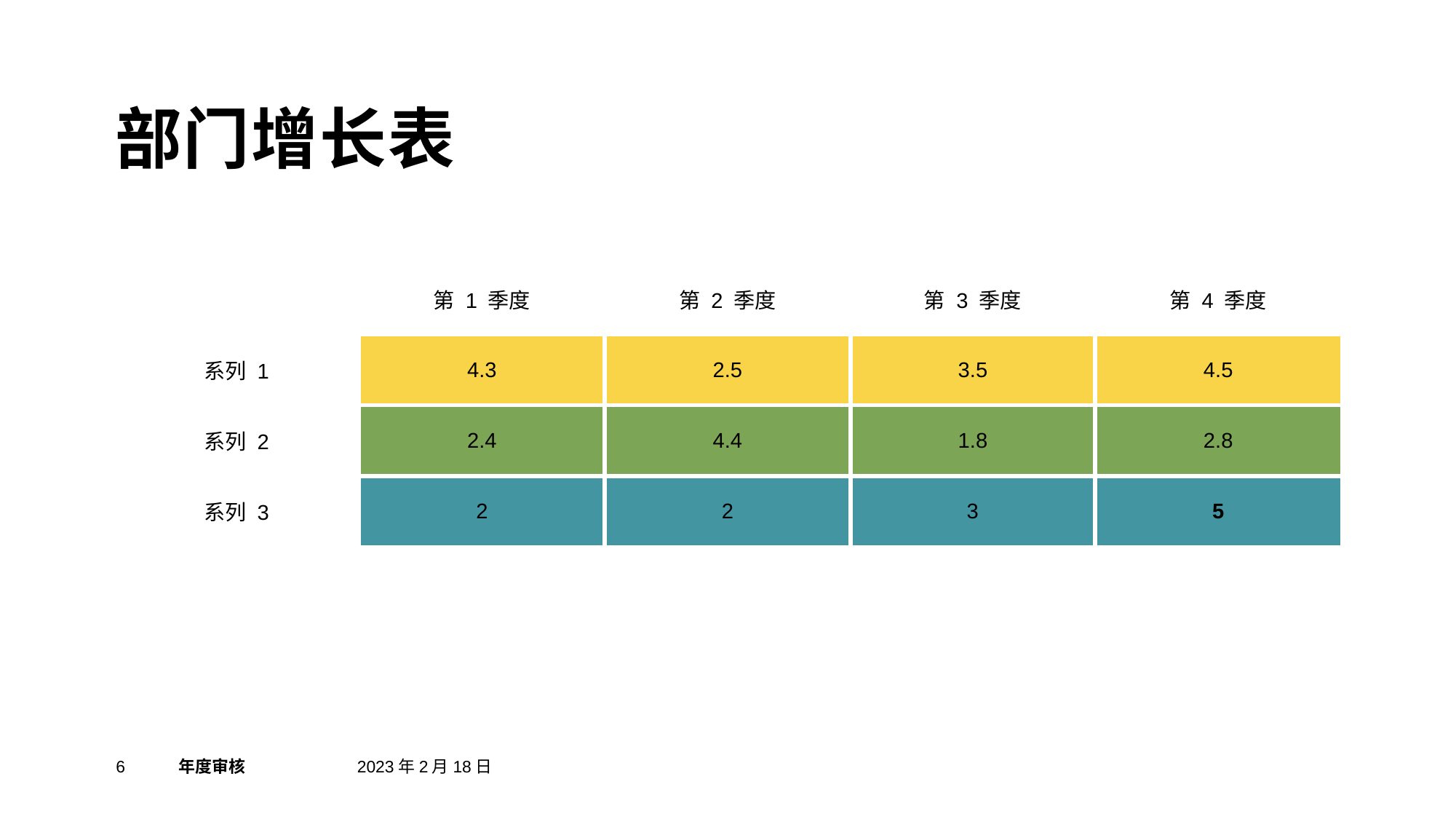

# 部门增长表
|  | 第 1 季度 | 第 2 季度 | 第 3 季度 | 第 4 季度 |
| --- | --- | --- | --- | --- |
| 系列 1 | 4.3 | 2.5 | 3.5 | 4.5 |
| 系列 2 | 2.4 | 4.4 | 1.8 | 2.8 |
| 系列 3 | 2 | 2 | 3 | 5 |
6
年度审核
2023年2月18日